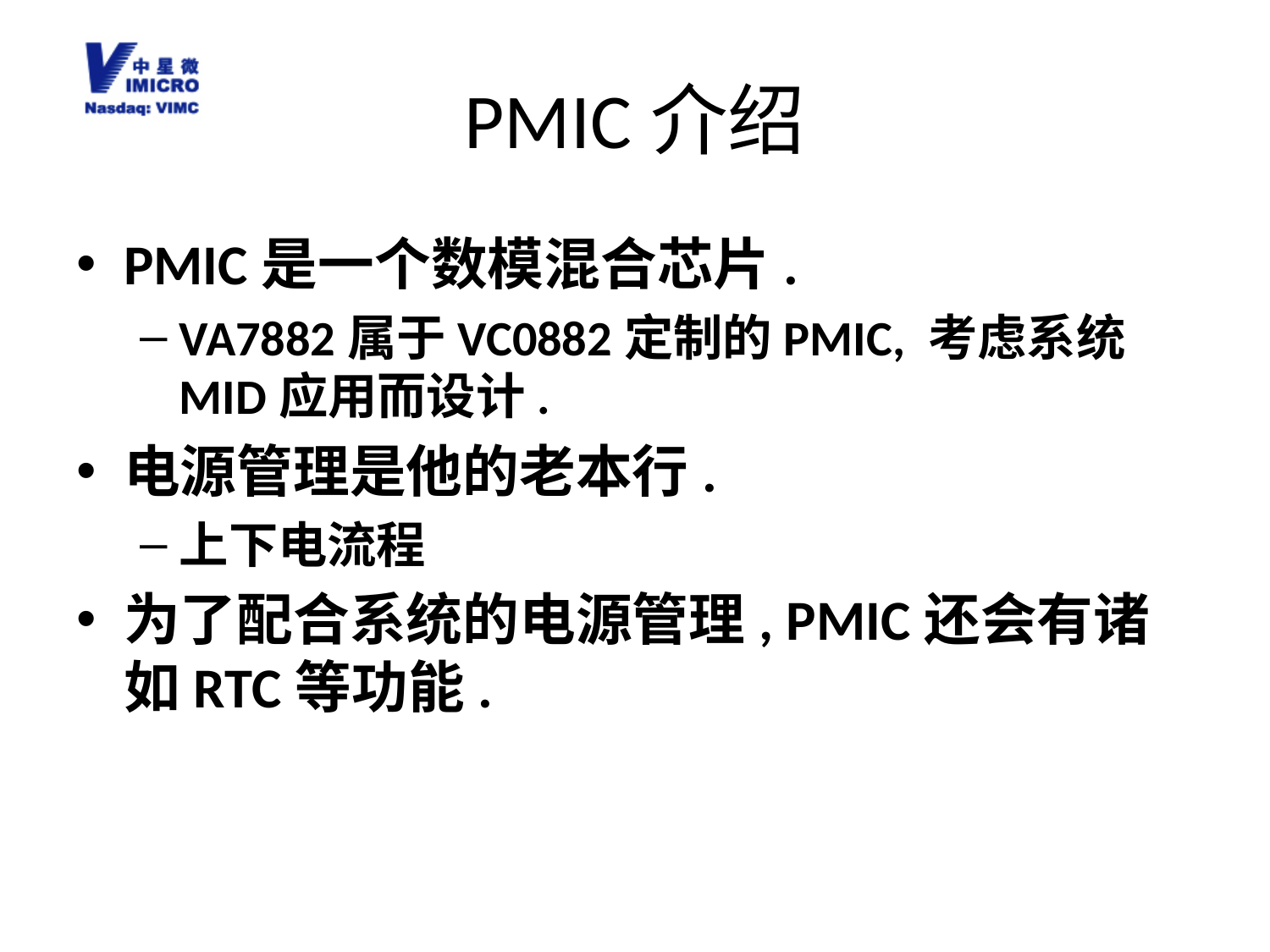

# PMIC介绍
PMIC是一个数模混合芯片.
VA7882属于VC0882定制的PMIC, 考虑系统MID应用而设计.
电源管理是他的老本行.
上下电流程
为了配合系统的电源管理, PMIC还会有诸如RTC等功能.